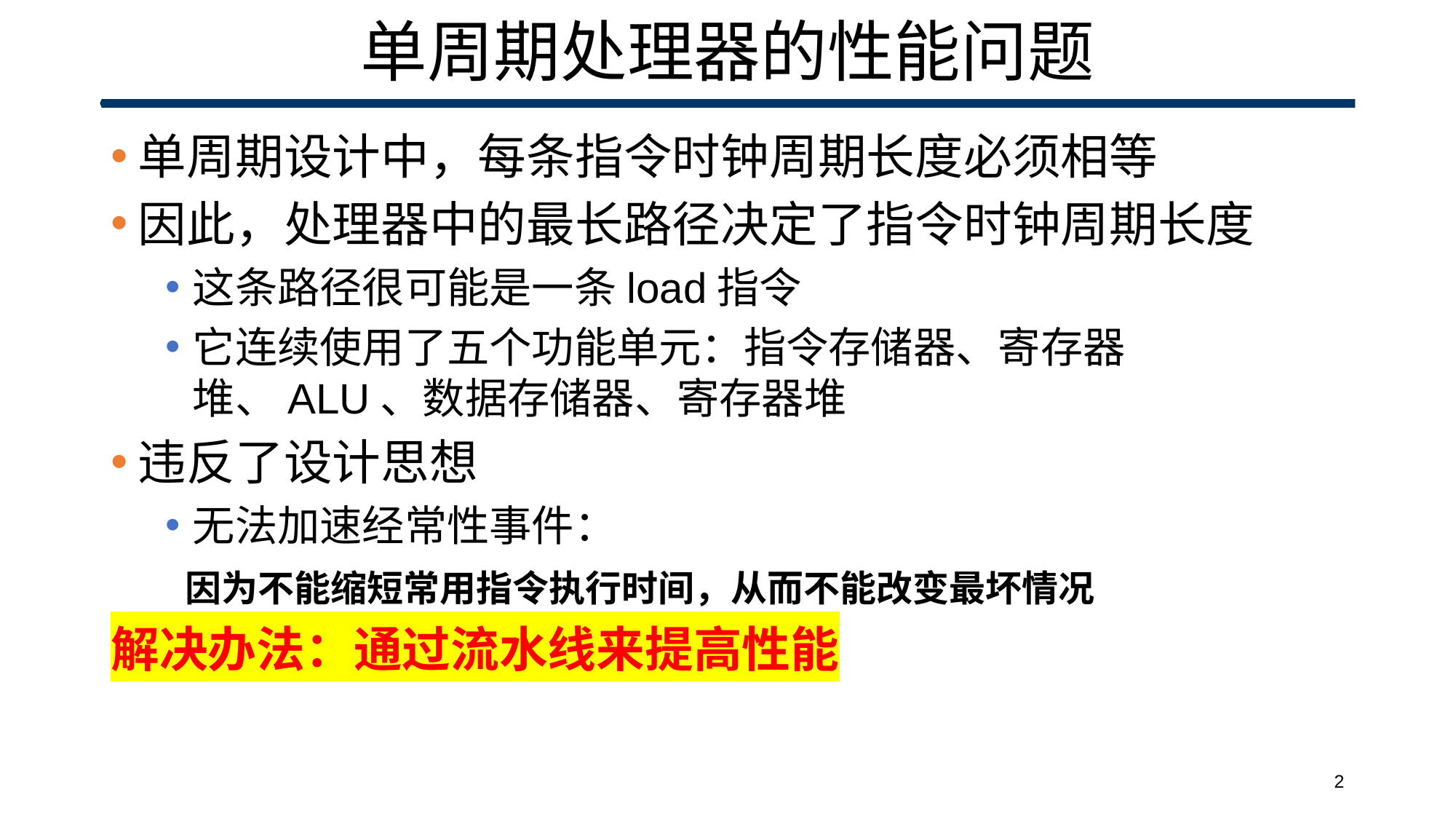

# 单周期处理器的性能问题
单周期设计中，每条指令时钟周期长度必须相等
因此，处理器中的最长路径决定了指令时钟周期长度
这条路径很可能是一条load指令
它连续使用了五个功能单元：指令存储器、寄存器堆、ALU、数据存储器、寄存器堆
违反了设计思想
无法加速经常性事件：
 因为不能缩短常用指令执行时间，从而不能改变最坏情况
解决办法：通过流水线来提高性能
2